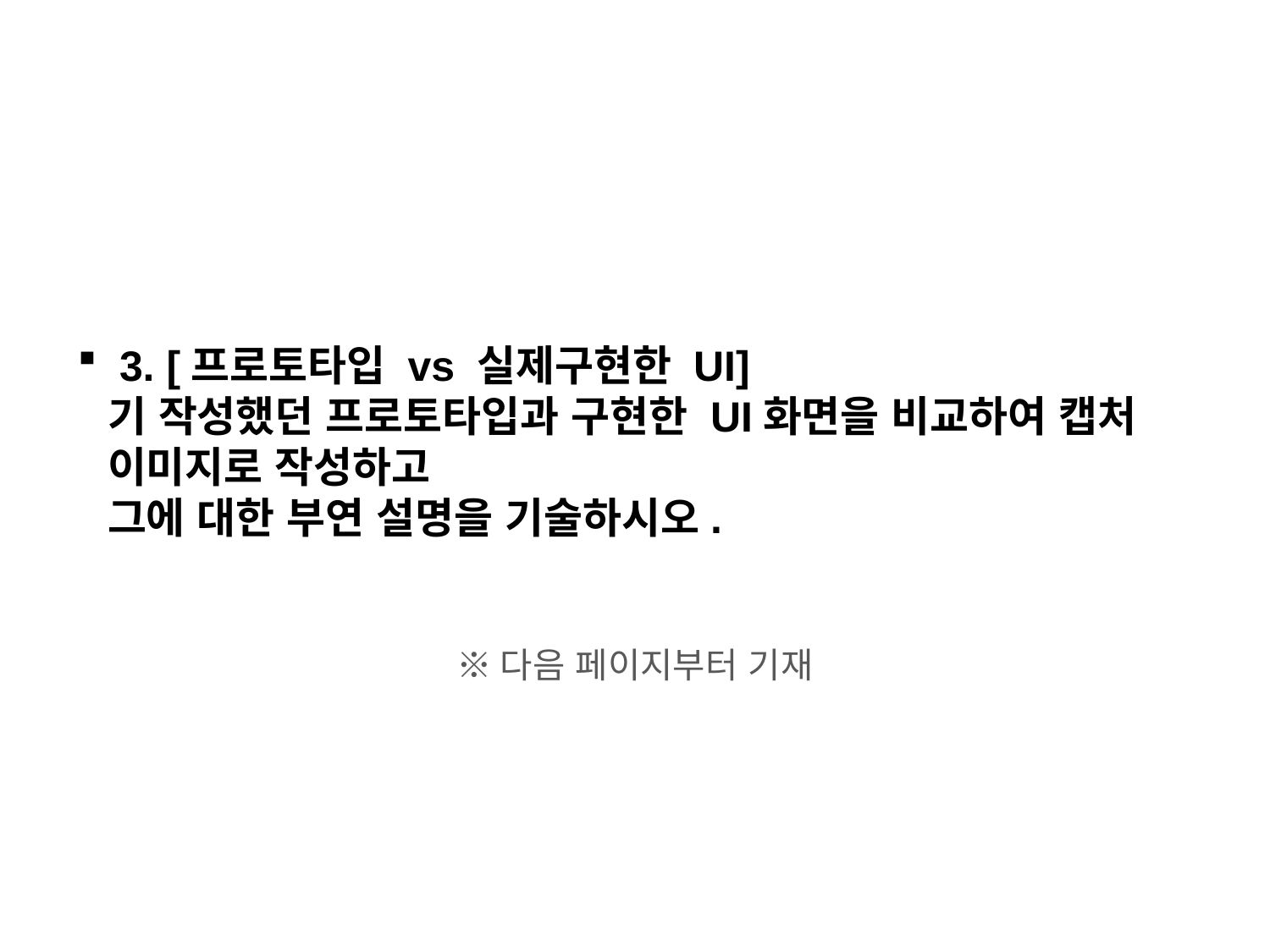

# 3. [프로토타입 vs 실제구현한 UI] 기 작성했던 프로토타입과 구현한 UI화면을 비교하여 캡처 이미지로 작성하고 그에 대한 부연 설명을 기술하시오.
※다음 페이지부터 기재